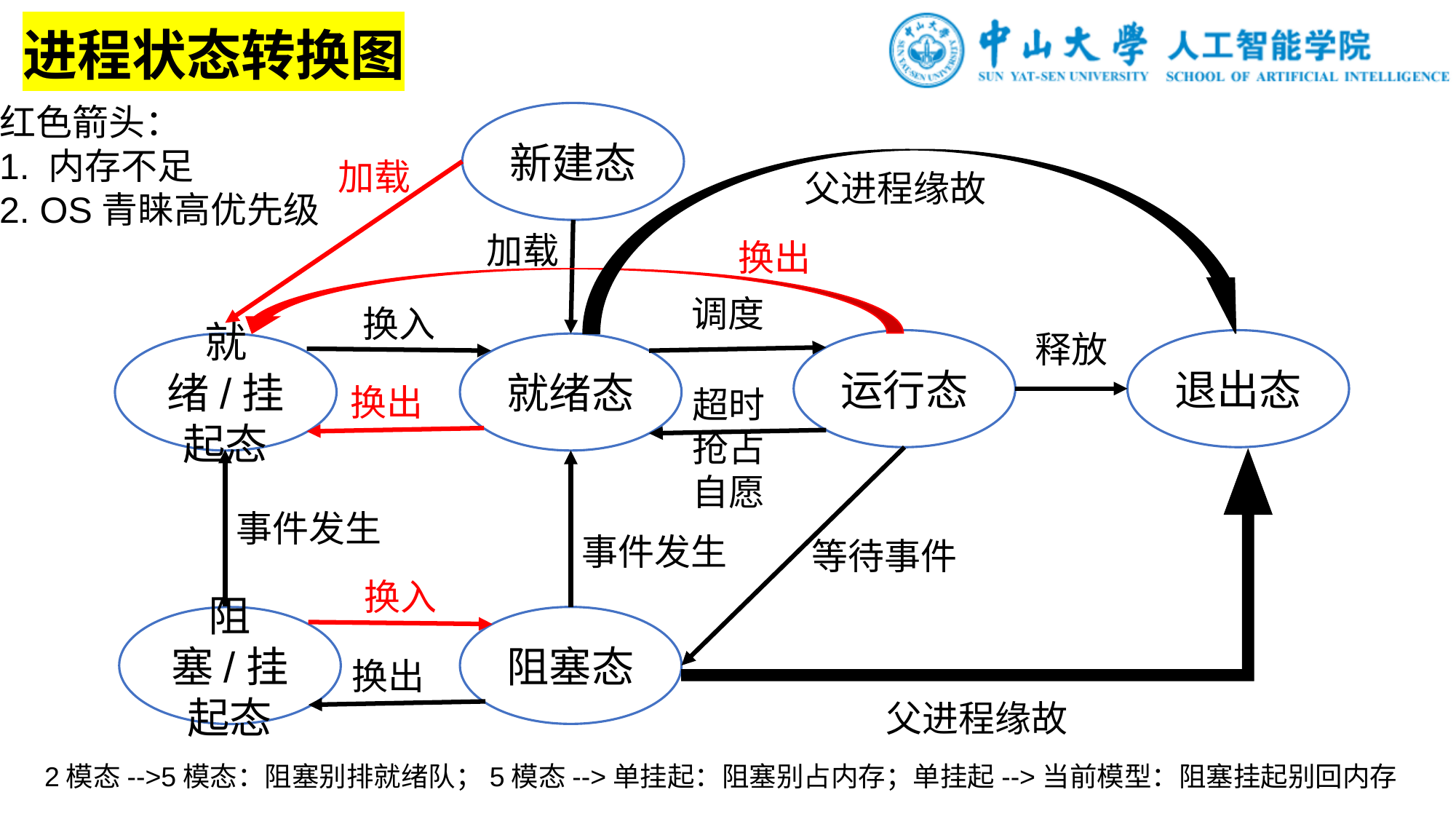

进程状态转换图
红色箭头：
1. 内存不足
2. OS青睐高优先级
新建态
加载

父进程缘故
加载
换出

调度
换入
释放
运行态
退出态
就绪/挂起态
就绪态
换出
超时
抢占
自愿

事件发生
事件发生
等待事件
换入
阻塞态
阻塞/挂起态
换出
父进程缘故
2模态-->5模态：阻塞别排就绪队；5模态-->单挂起：阻塞别占内存；单挂起-->当前模型：阻塞挂起别回内存